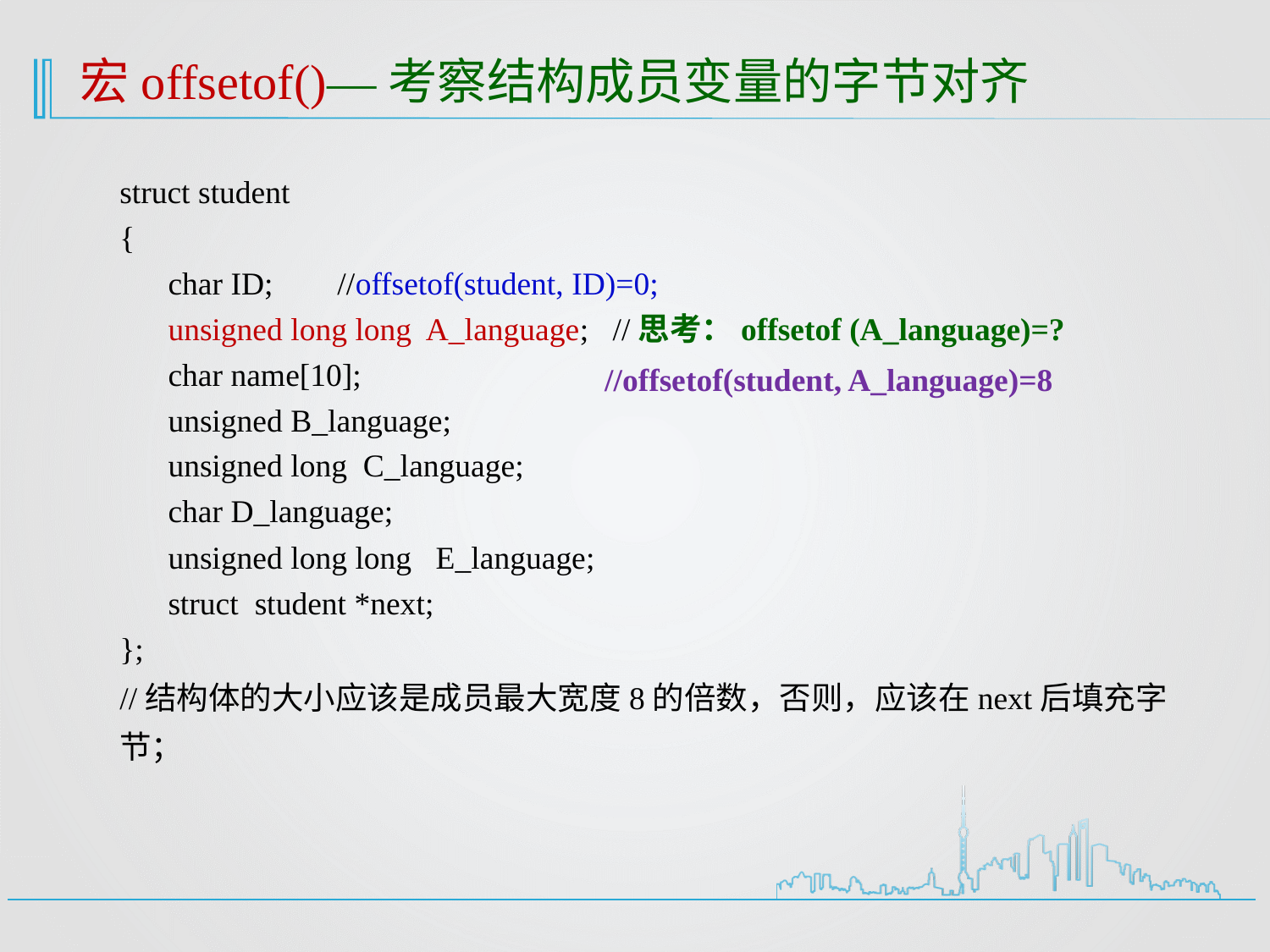

# 宏offsetof()—考察结构成员变量的字节对齐
struct student
{
      char ID;        //offsetof(student, ID)=0;
      unsigned long long  A_language;   //思考：offsetof (A_language)=?
      char name[10];
      unsigned B_language;
      unsigned long  C_language;
      char D_language;
      unsigned long long   E_language;
      struct  student *next;
};
//结构体的大小应该是成员最大宽度8的倍数，否则，应该在next后填充字节；
//offsetof(student, A_language)=8